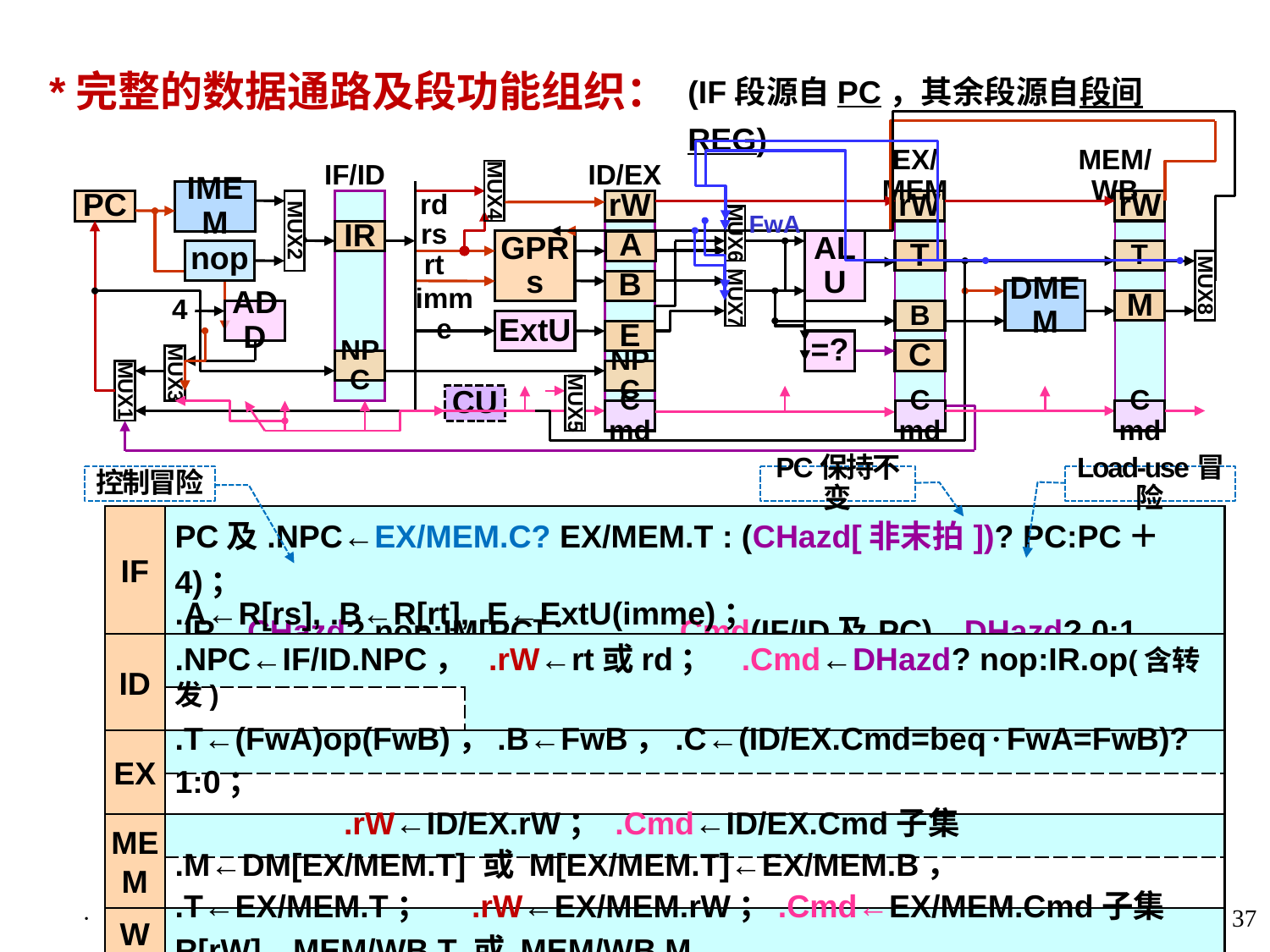

*完整的数据通路及段功能组织：
(IF段源自PC，其余段源自段间REG)
MUX4
IF/ID
ID/EX
EX/MEM
MEM/WB
IMEM
MUX2
rd
rs
rt

PC
rW
rW
rW
MUX6
FwA
IR
GPRs
ALU
A
T
T
nop
MUX8
B
MUX7
DMEM
M
4
imme
ADD
B
ExtU
E
=?
C
MUX3
NPC
MUX1
NPC
MUX5
CU
Cmd
Cmd
Cmd
控制冒险
PC保持不变
Load-use冒险
| IF | PC及.NPC←EX/MEM.C? EX/MEM.T : (CHazd[非末拍])? PC:PC＋4)； .IR←CHazd? nop:IM[PC]； .Cmd(IF/ID及PC)←DHazd? 0:1 |  |
| --- | --- | --- |
| ID |  |  |
|  |  |  |
| EX |  |  |
|  |  |  |
| MEM |  |  |
|  |  |  |
| WB |  |  |
.A←R[rs], .B←R[rt], .E←ExtU(imme)；
.NPC←IF/ID.NPC，  .rW←rt或rd；   .Cmd←DHazd? nop:IR.op(含转发)
.T←(FwA)op(FwB)，.B←FwB，.C←(ID/EX.Cmd=beq · FwA=FwB)? 1:0；
                   .rW←ID/EX.rW； .Cmd←ID/EX.Cmd子集
.M←DM[EX/MEM.T] 或 M[EX/MEM.T]←EX/MEM.B，
.T←EX/MEM.T；     .rW←EX/MEM.rW；.Cmd←EX/MEM.Cmd子集
R[rW]←MEM/WB.T 或 MEM/WB.M
·
37